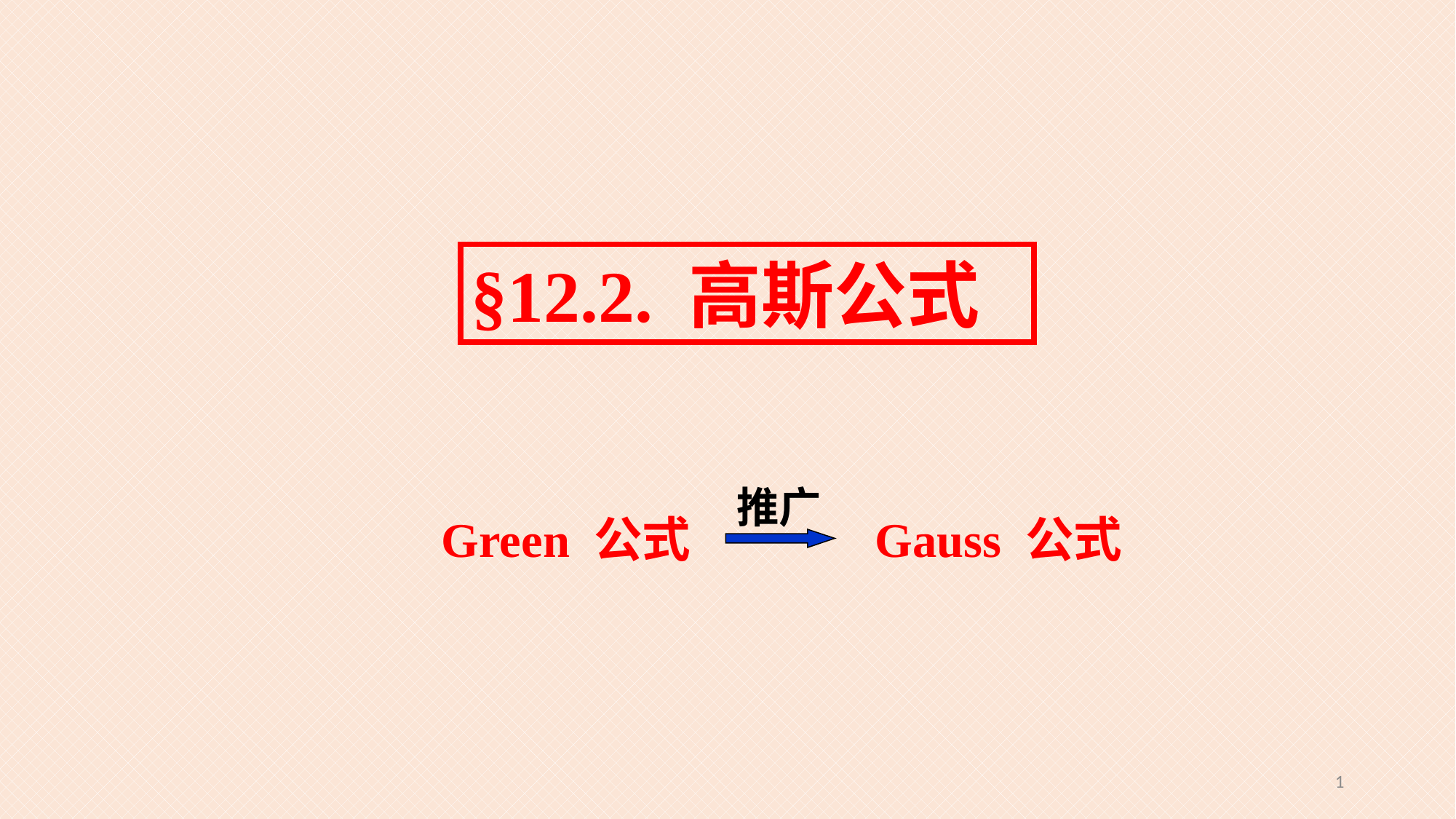

§12.2. 高斯公式
推广
Gauss 公式
Green 公式

1